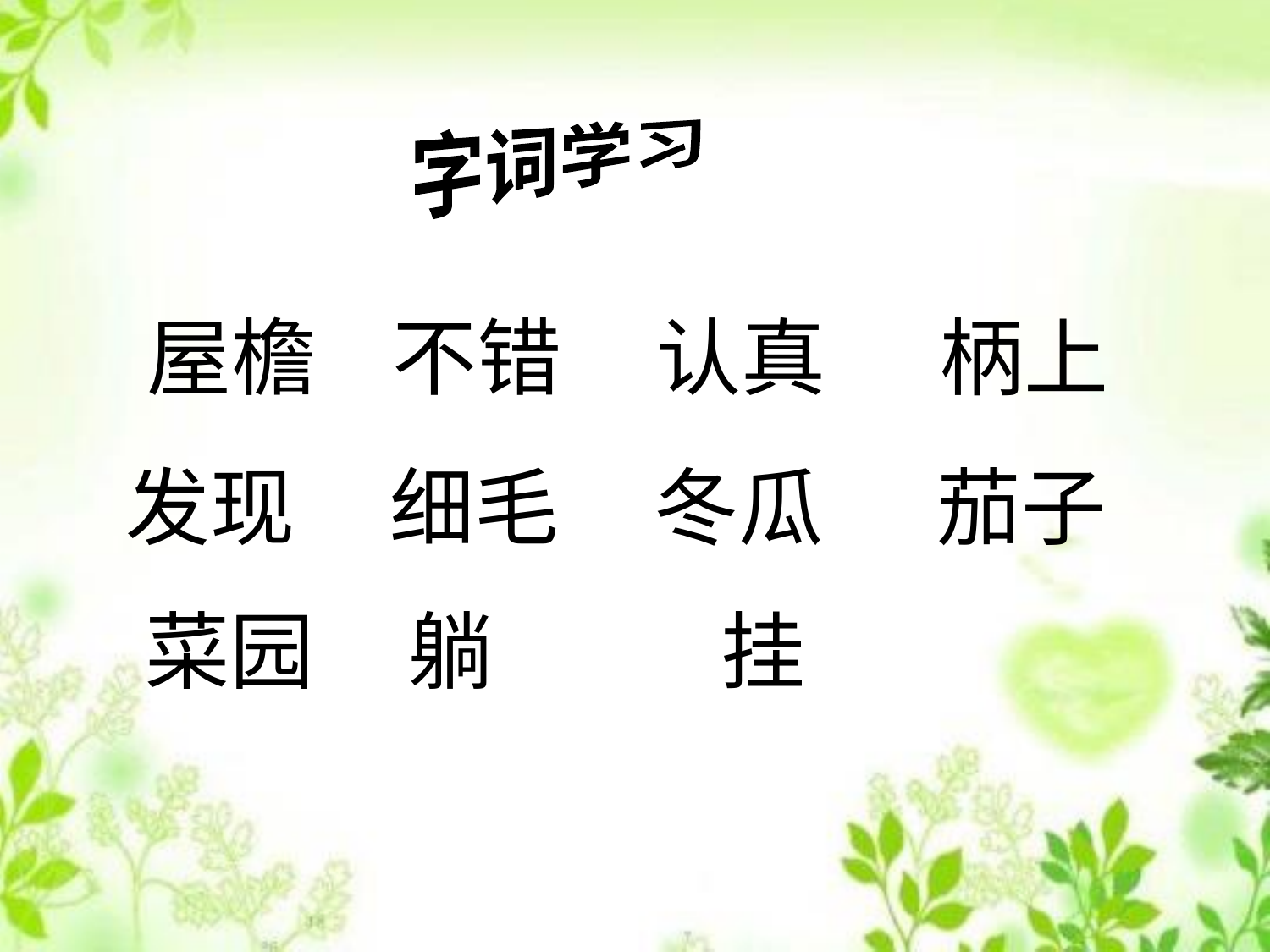

字词学习
  屋檐    不错     认真      柄上
  发现     细毛     冬瓜      茄子
   菜园     躺            挂